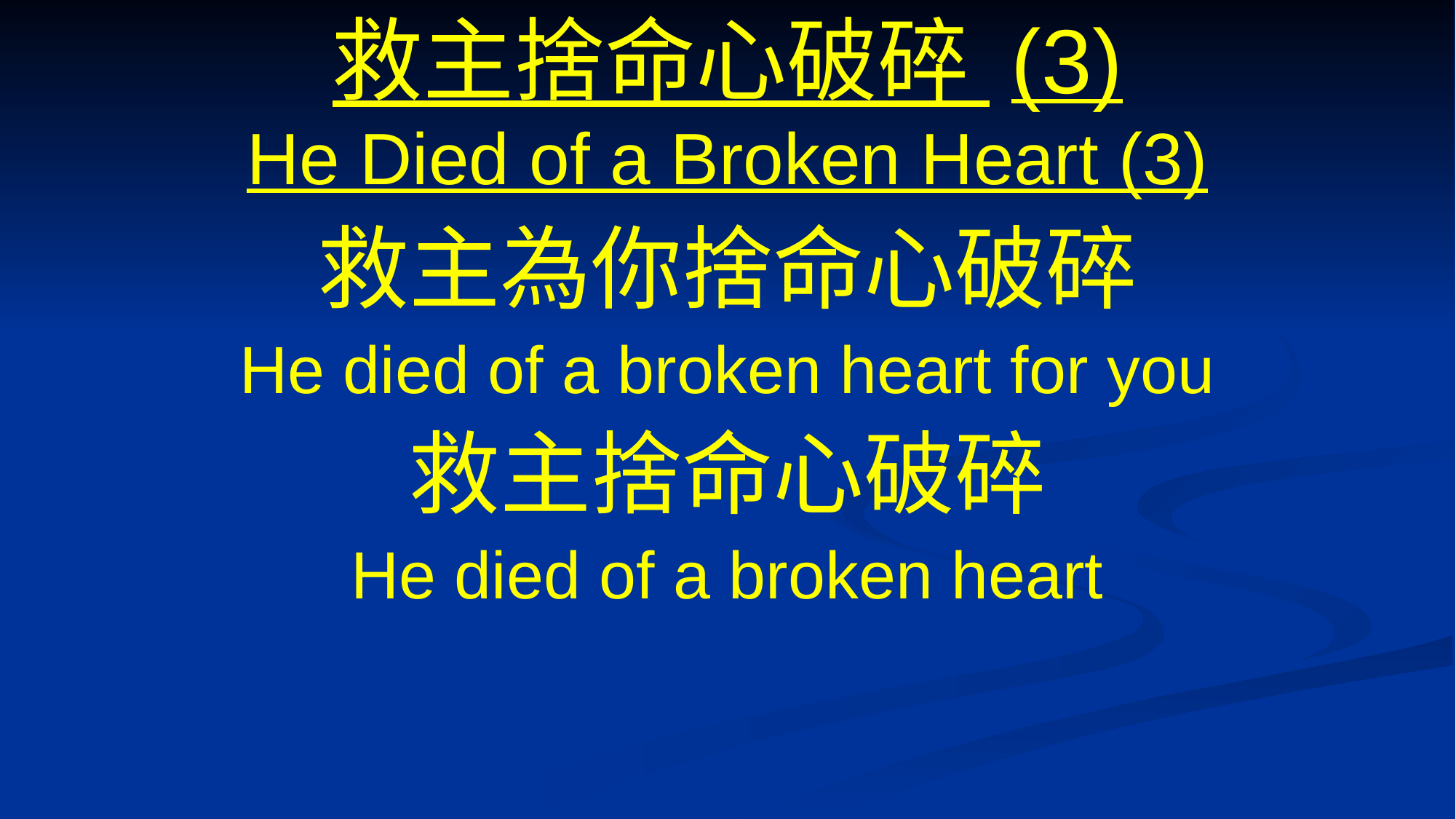

# 救主捨命心破碎 (3) He Died of a Broken Heart (3)
救主為你捨命心破碎
He died of a broken heart for you
救主捨命心破碎
He died of a broken heart